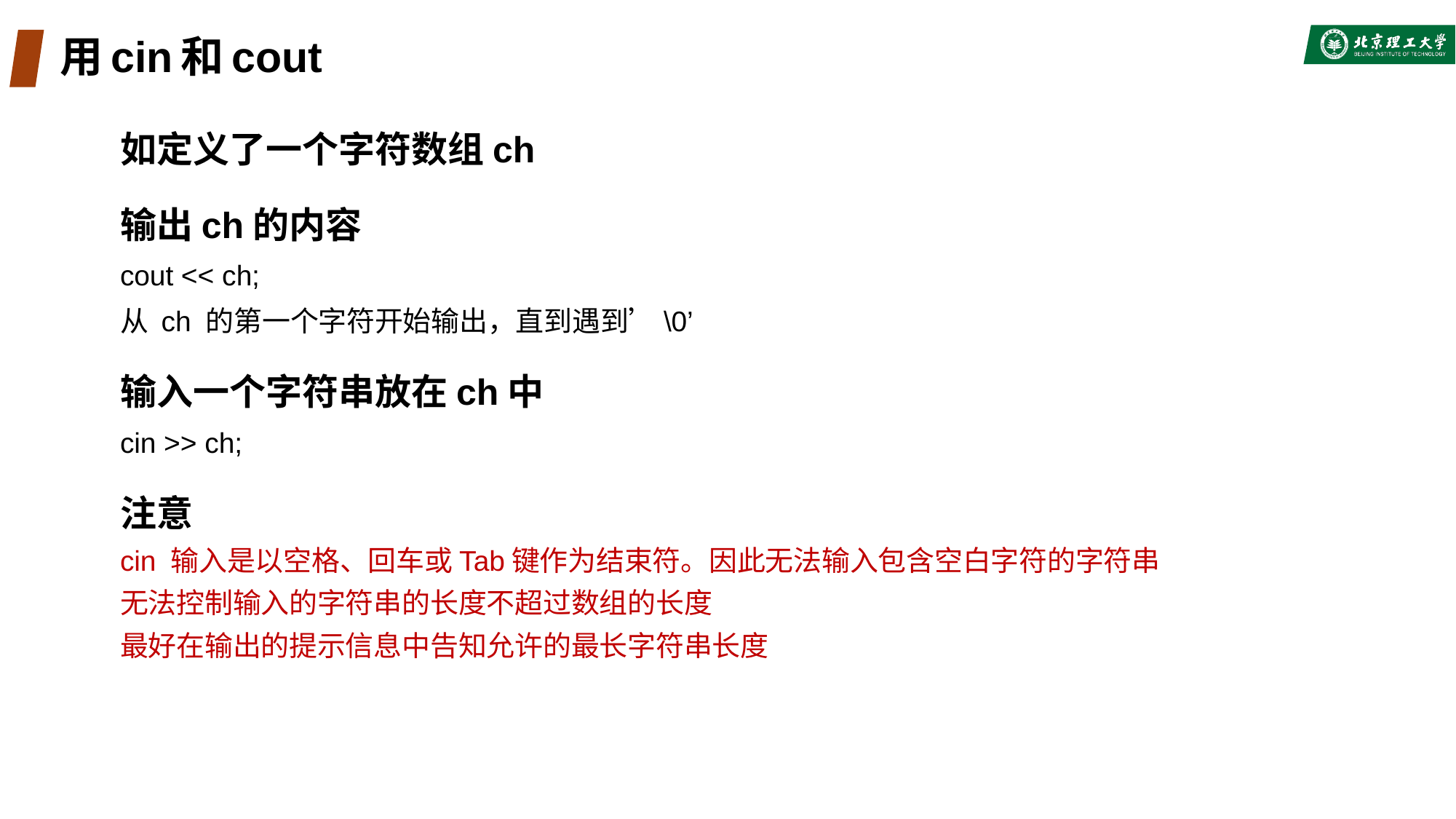

# 用cin和cout
如定义了一个字符数组ch
输出ch的内容
cout << ch;
从 ch 的第一个字符开始输出，直到遇到’\0’
输入一个字符串放在ch中
cin >> ch;
注意
cin 输入是以空格、回车或Tab键作为结束符。因此无法输入包含空白字符的字符串
无法控制输入的字符串的长度不超过数组的长度
最好在输出的提示信息中告知允许的最长字符串长度